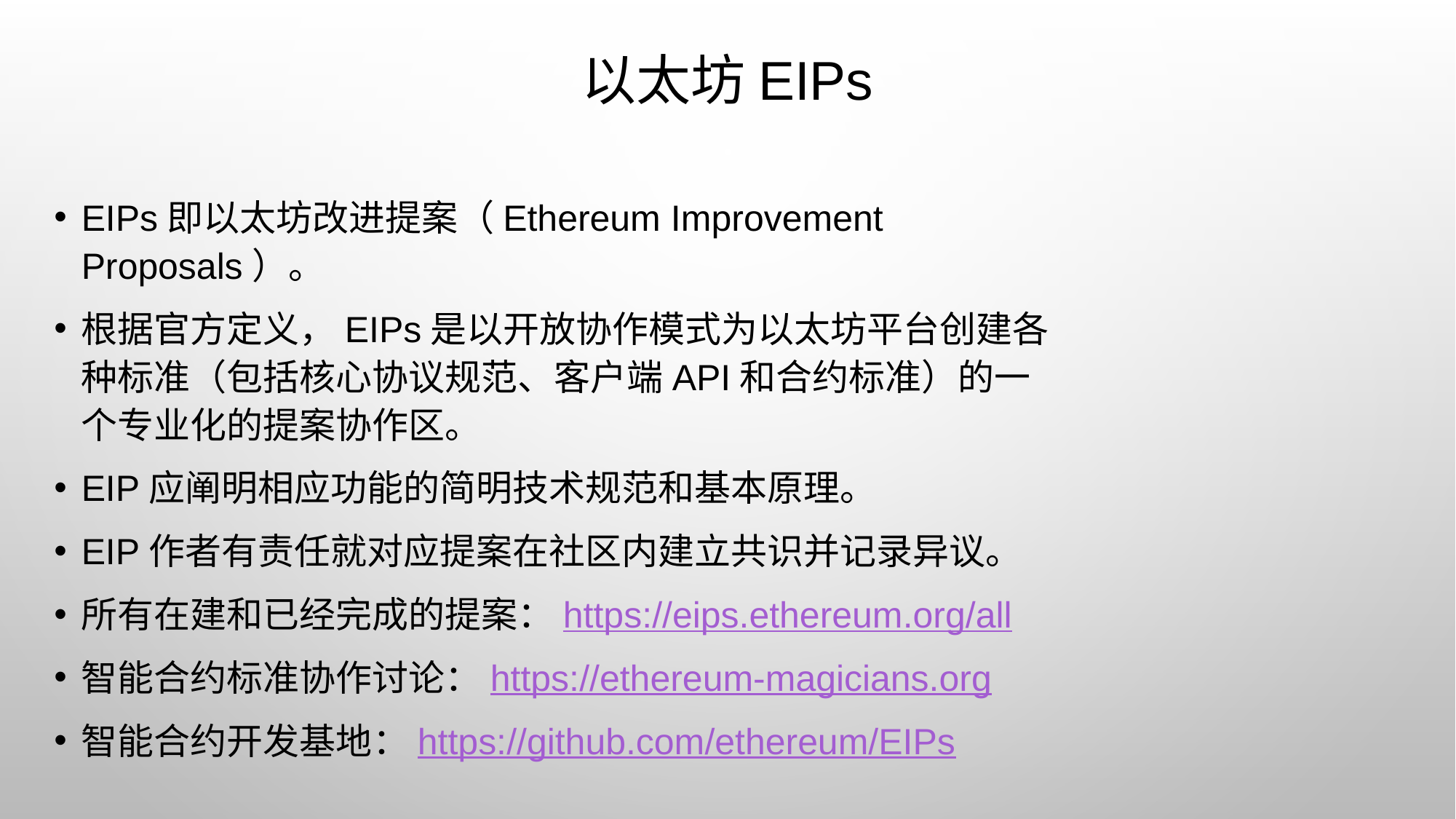

# 以太坊EIPs
EIPs即以太坊改进提案（Ethereum Improvement Proposals）。
根据官方定义，EIPs是以开放协作模式为以太坊平台创建各种标准（包括核心协议规范、客户端API和合约标准）的一个专业化的提案协作区。
EIP应阐明相应功能的简明技术规范和基本原理。
EIP作者有责任就对应提案在社区内建立共识并记录异议。
所有在建和已经完成的提案：https://eips.ethereum.org/all
智能合约标准协作讨论：https://ethereum-magicians.org
智能合约开发基地：https://github.com/ethereum/EIPs